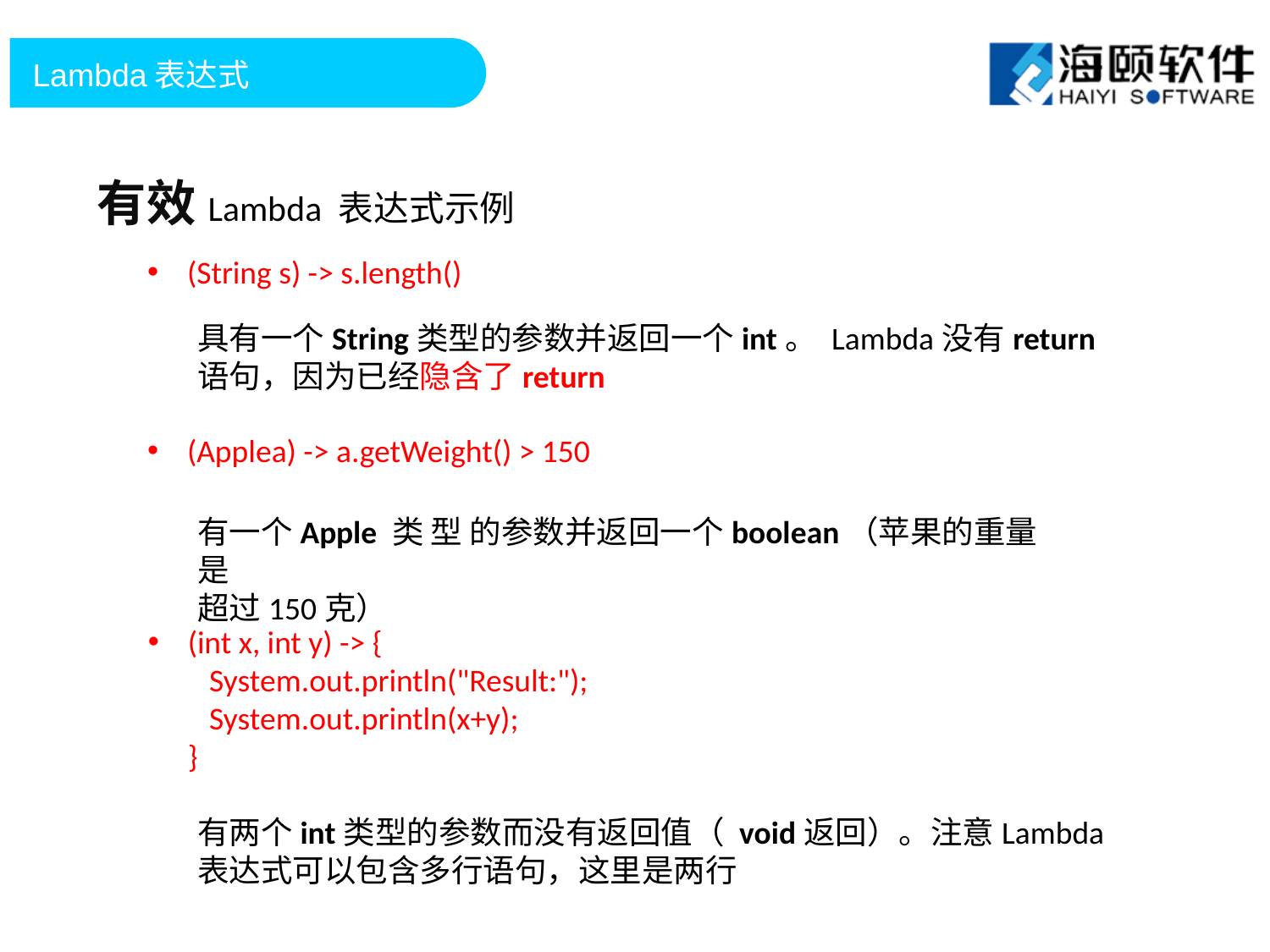

Lambda表达式
有效Lambda 表达式示例
(String s) -> s.length()
具有一个String类型的参数并返回一个int。 Lambda没有return语句，因为已经隐含了return
(Applea) -> a.getWeight() > 150
有一个Apple 类 型 的参数并返回一个boolean（苹果的重量是
超过150克）
(int x, int y) -> {
   System.out.println("Result:");
   System.out.println(x+y);
}
有两个int类型的参数而没有返回值（ void返回）。注意Lambda
表达式可以包含多行语句，这里是两行